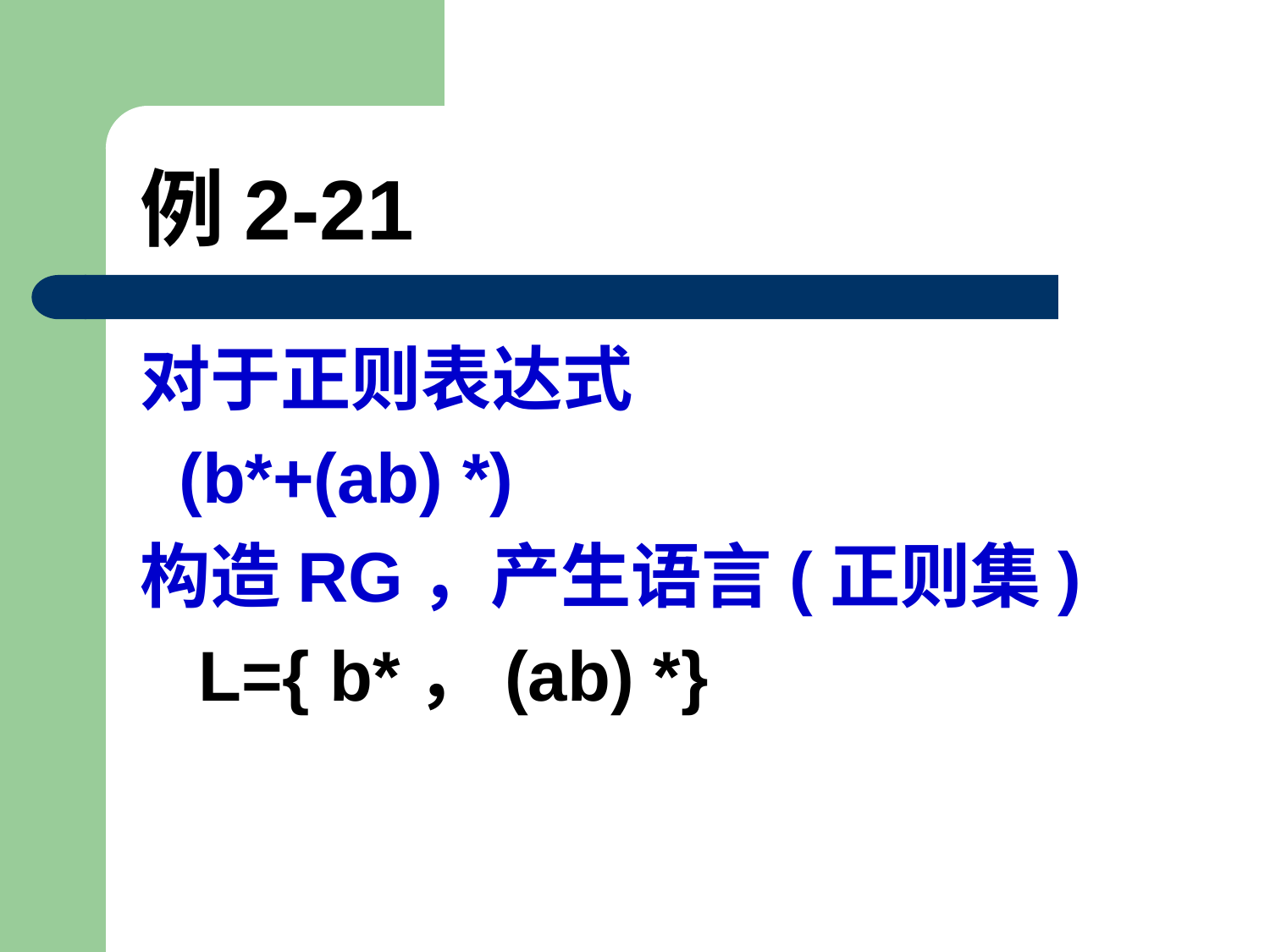

# 例2-21
对于正则表达式
  (b*+(ab) *)
构造RG，产生语言(正则集)
   L={ b*，(ab) *}